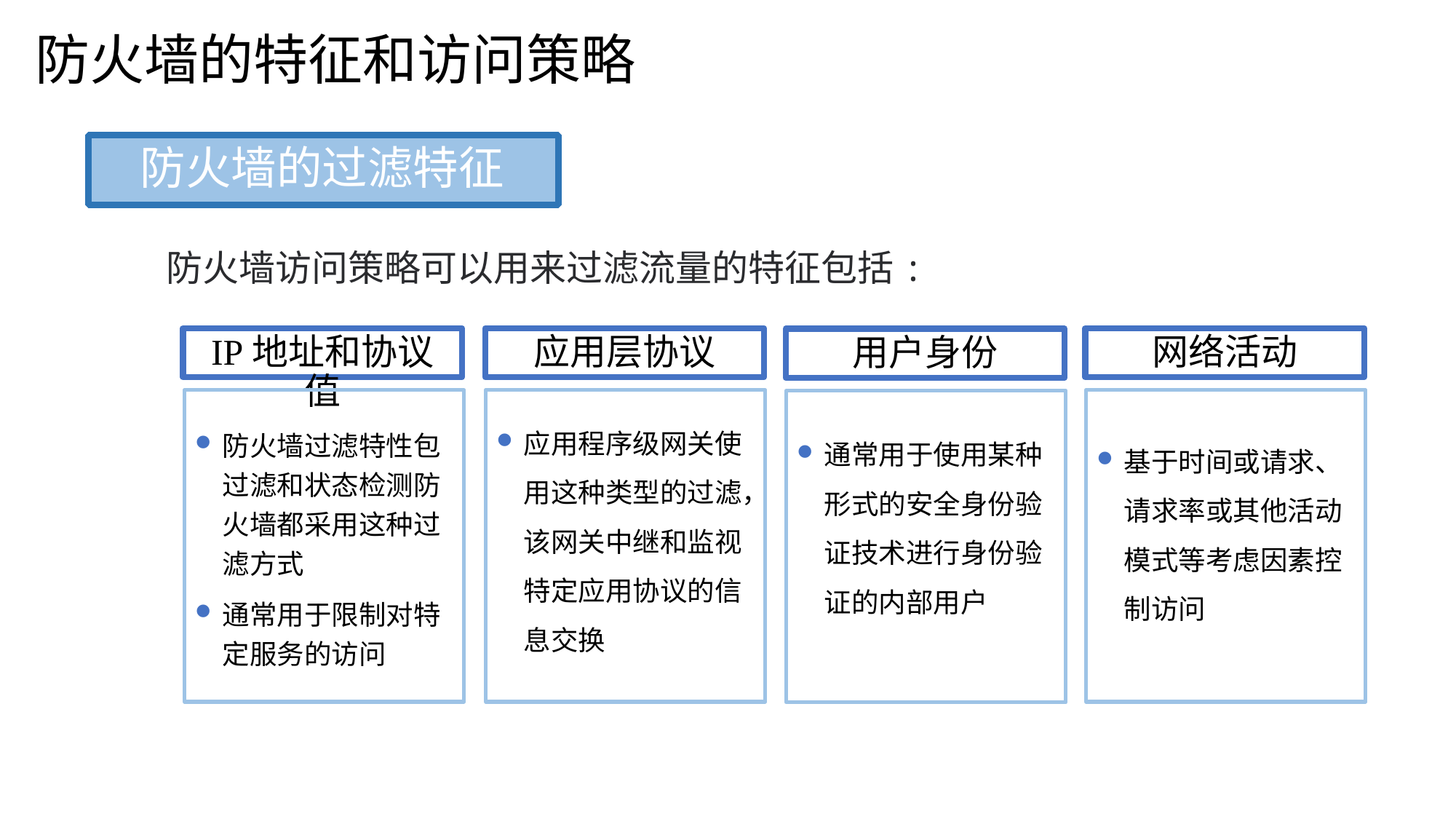

防火墙的特征和访问策略
防火墙的过滤特征
防火墙访问策略可以用来过滤流量的特征包括:
IP地址和协议值

防火墙过滤特性包过滤和状态检测防火墙都采用这种过滤方式
通常用于限制对特定服务的访问
应用层协议

应用程序级网关使用这种类型的过滤，该网关中继和监视特定应用协议的信息交换
网络活动

基于时间或请求、请求率或其他活动模式等考虑因素控制访问
用户身份

通常用于使用某种形式的安全身份验证技术进行身份验证的内部用户